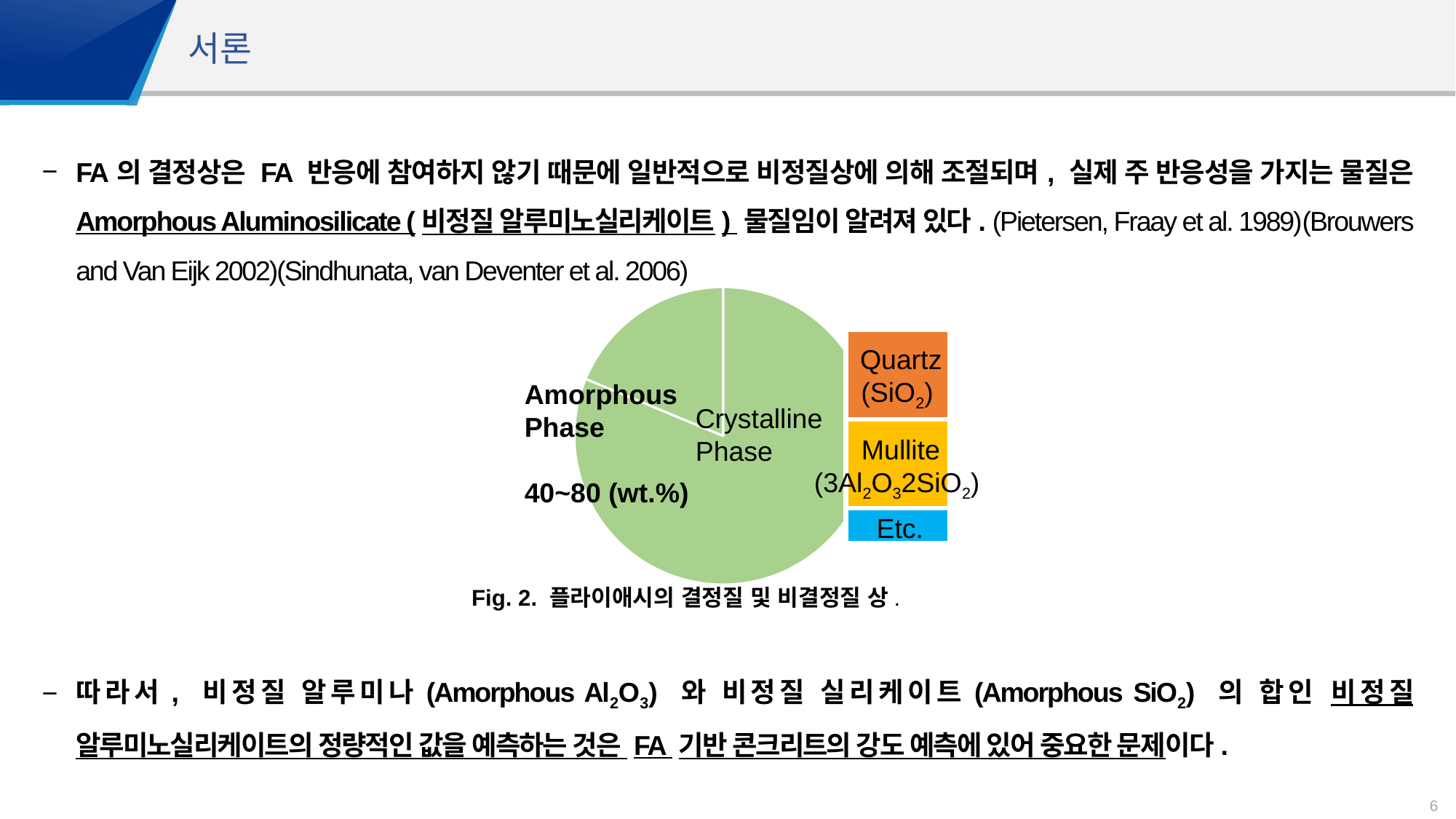

서론
FA의 결정상은 FA 반응에 참여하지 않기 때문에 일반적으로 비정질상에 의해 조절되며, 실제 주 반응성을 가지는 물질은 Amorphous Aluminosilicate (비정질 알루미노실리케이트) 물질임이 알려져 있다. (Pietersen, Fraay et al. 1989)(Brouwers and Van Eijk 2002)(Sindhunata, van Deventer et al. 2006)

[unsupported chart]

Quartz
(SiO2)
Amorphous
Phase

40~80 (wt.%)
Crystalline
Phase

Mullite
(3Al2O32SiO2)
Etc.

Fig. 2. 플라이애시의 결정질 및 비결정질 상.
따라서, 비정질 알루미나(Amorphous Al2O3) 와 비정질 실리케이트(Amorphous SiO2) 의 합인 비정질 알루미노실리케이트의 정량적인 값을 예측하는 것은 FA 기반 콘크리트의 강도 예측에 있어 중요한 문제이다.